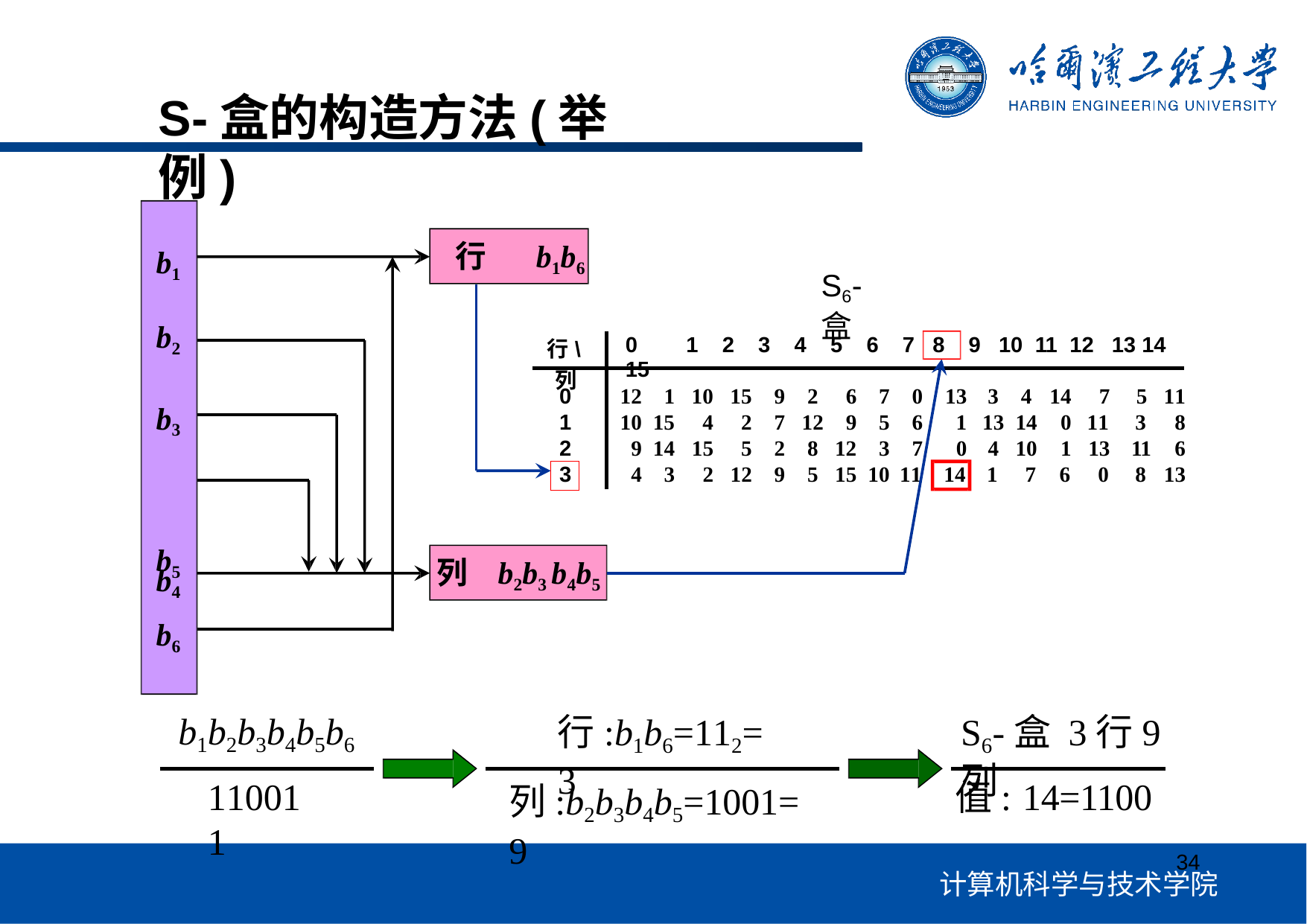

# S-盒的构造方法(举例)

行	b1b6
b1

S6-盒

b2
b3  b4

| 行\列 | 0 1 2 3 4 5 6 7 8 9 10 11 12 13 14 15 |  |  |  |  |  |  |  |  |  |  |  |  |  |  |  |
| --- | --- | --- | --- | --- | --- | --- | --- | --- | --- | --- | --- | --- | --- | --- | --- | --- |
| 0 | 12 | 1 | 10 | 15 | 9 | 2 | 6 | 7 | 0 | 13 | 3 | 4 | 14 | 7 | 5 | 11 |
| 1 | 10 | 15 | 4 | 2 | 7 | 12 | 9 | 5 | 6 | 1 | 13 | 14 | 0 | 11 | 3 | 8 |
| 2 | 9 | 14 | 15 | 5 | 2 | 8 | 12 | 3 | 7 | 0 | 4 | 10 | 1 | 13 | 11 | 6 |
| 3 | 4 | 3 | 2 | 12 | 9 | 5 | 15 | 10 | 11 | 14 | 1 | 7 | 6 | 0 | 8 | 13 |

b5

列	b2b3 b4b5

b6

b1b2b3b4b5b6
行:b1b6=112=3
S6-盒 3行9列

110011
值:	14=1100
列:b2b3b4b5=1001=9
34